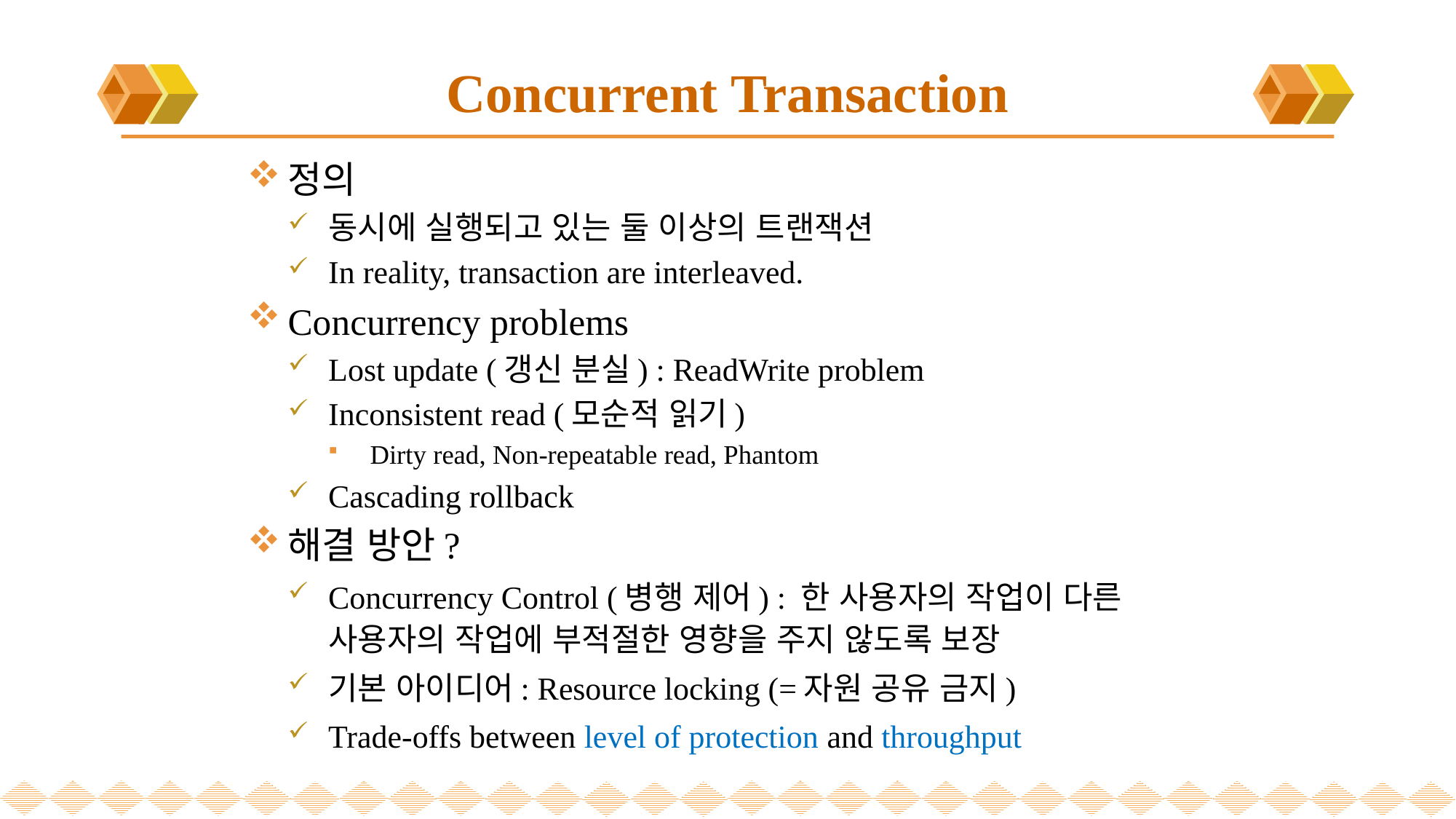

# Concurrent Transaction
정의
동시에 실행되고 있는 둘 이상의 트랜잭션
In reality, transaction are interleaved.
Concurrency problems
Lost update (갱신 분실) : ReadWrite problem
Inconsistent read (모순적 읽기)
Dirty read, Non-repeatable read, Phantom
Cascading rollback
해결 방안?
Concurrency Control (병행 제어) : 한 사용자의 작업이 다른 사용자의 작업에 부적절한 영향을 주지 않도록 보장
기본 아이디어: Resource locking (=자원 공유 금지)
Trade-offs between level of protection and throughput